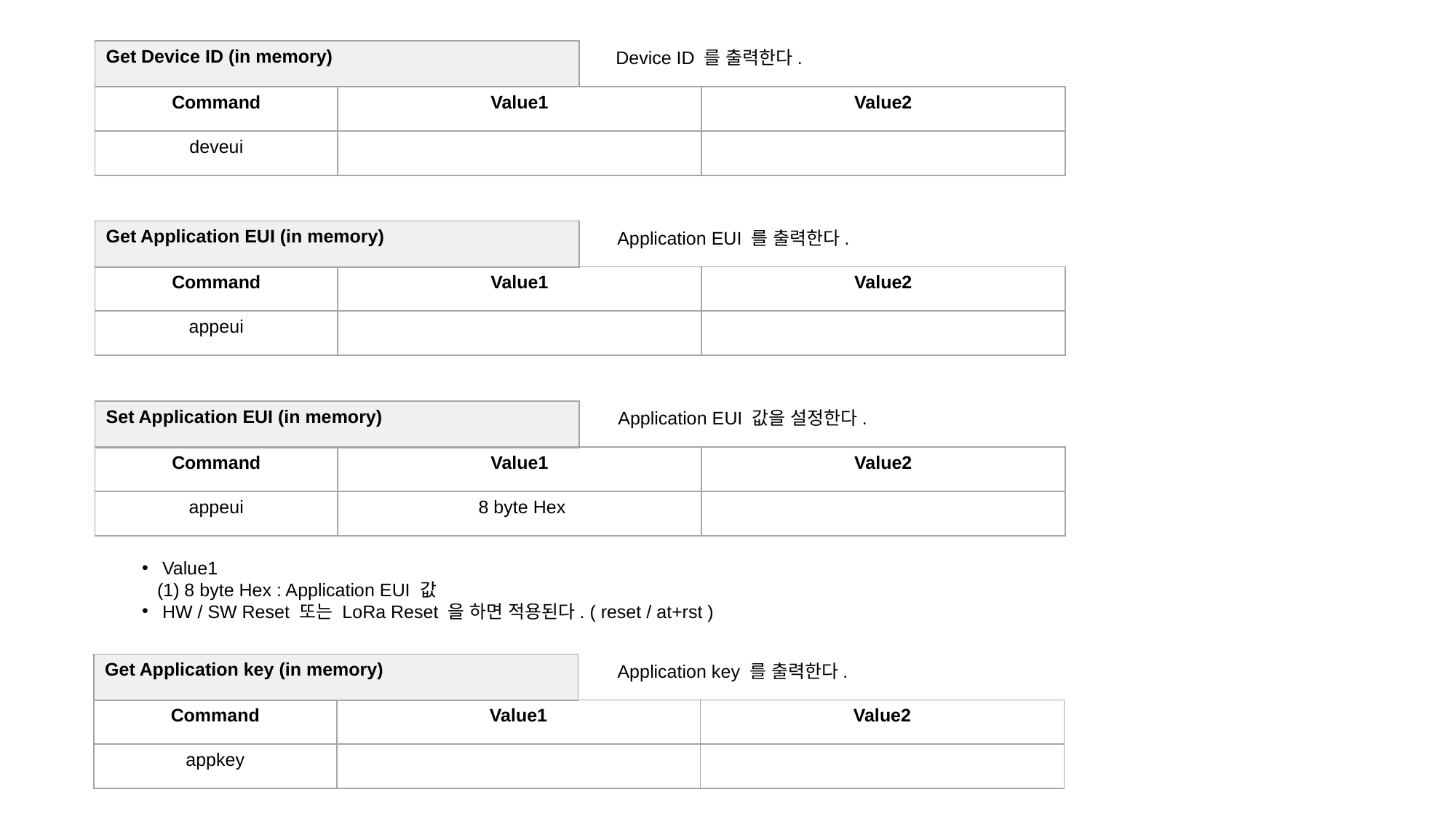

| Get Device ID (in memory) |
| --- |
Device ID 를 출력한다.
| Command | Value1 | Value2 |
| --- | --- | --- |
| deveui |  |  |
| Get Application EUI (in memory) |
| --- |
Application EUI 를 출력한다.
| Command | Value1 | Value2 |
| --- | --- | --- |
| appeui |  |  |
| Set Application EUI (in memory) |
| --- |
Application EUI 값을 설정한다.
| Command | Value1 | Value2 |
| --- | --- | --- |
| appeui | 8 byte Hex |  |
Value1
   (1) 8 byte Hex : Application EUI 값
HW / SW Reset 또는 LoRa Reset 을 하면 적용된다. ( reset / at+rst )
| Get Application key (in memory) |
| --- |
Application key 를 출력한다.
| Command | Value1 | Value2 |
| --- | --- | --- |
| appkey |  |  |